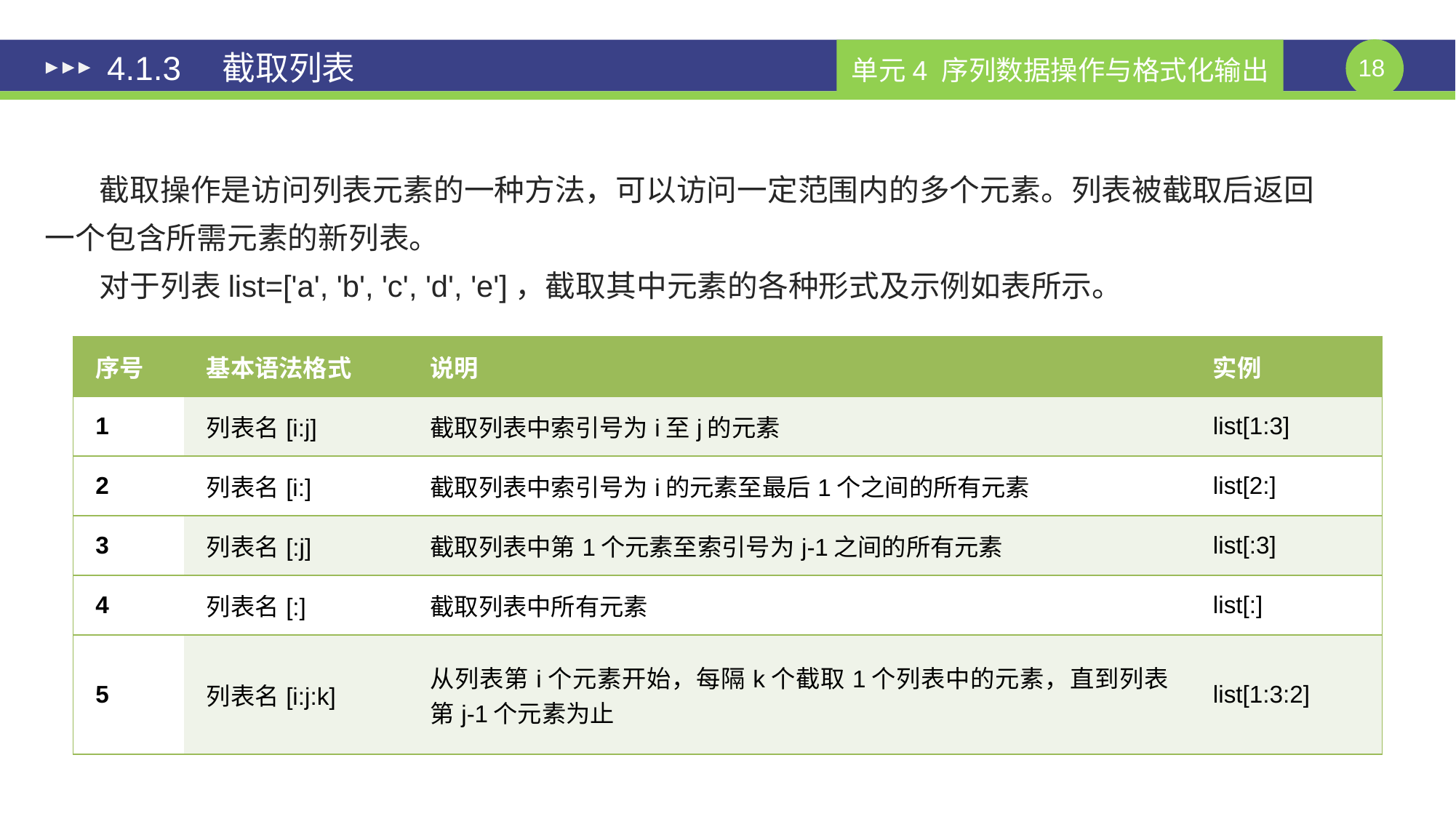

# 4.1.3　截取列表
截取操作是访问列表元素的一种方法，可以访问一定范围内的多个元素。列表被截取后返回一个包含所需元素的新列表。
对于列表list=['a', 'b', 'c', 'd', 'e']，截取其中元素的各种形式及示例如表所示。
| 序号 | 基本语法格式 | 说明 | 实例 |
| --- | --- | --- | --- |
| 1 | 列表名[i:j] | 截取列表中索引号为i至j的元素 | list[1:3] |
| 2 | 列表名[i:] | 截取列表中索引号为i的元素至最后1个之间的所有元素 | list[2:] |
| 3 | 列表名[:j] | 截取列表中第1个元素至索引号为j-1之间的所有元素 | list[:3] |
| 4 | 列表名[:] | 截取列表中所有元素 | list[:] |
| 5 | 列表名[i:j:k] | 从列表第i个元素开始，每隔k个截取1个列表中的元素，直到列表第j-1个元素为止 | list[1:3:2] |